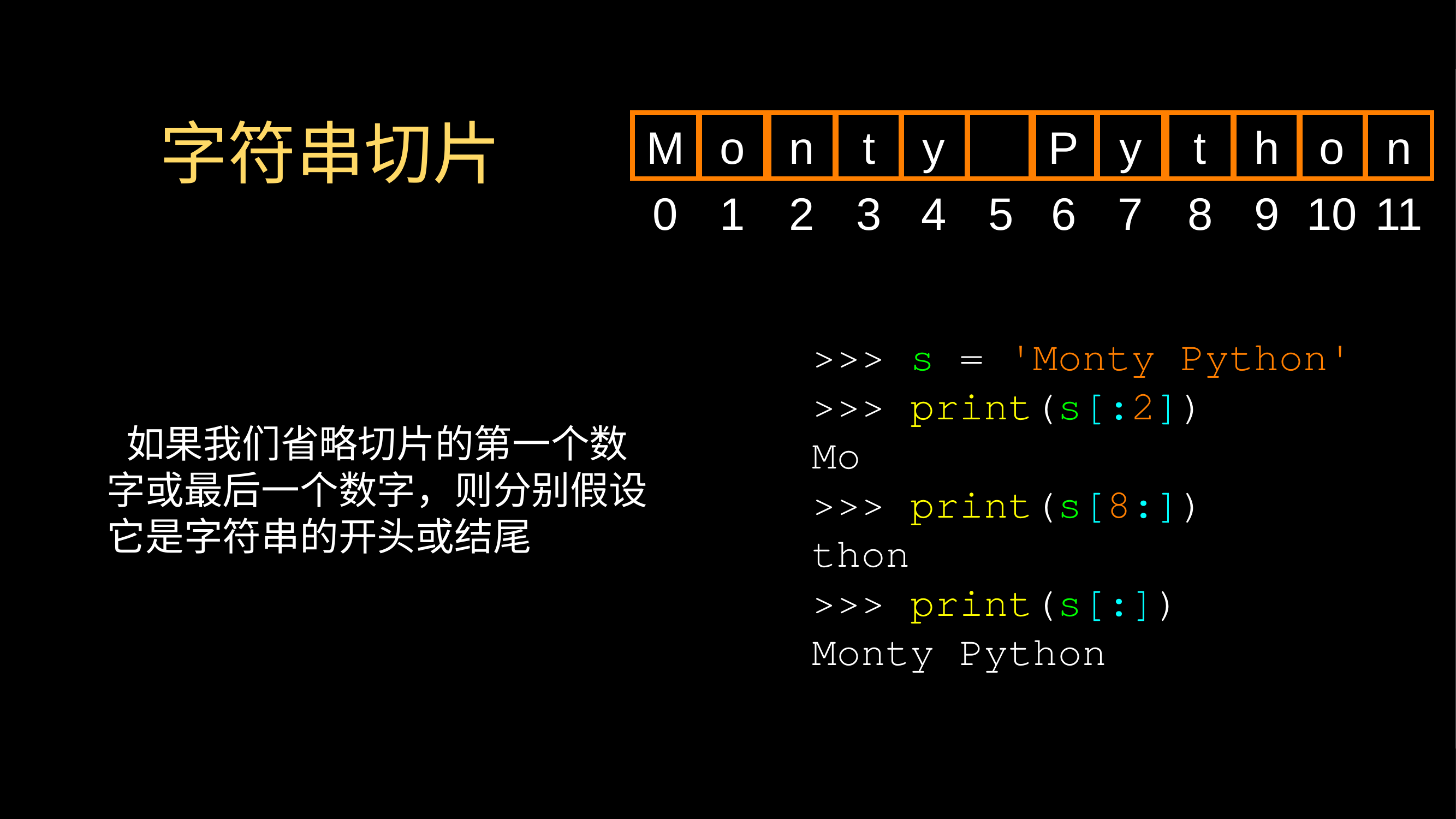

# 字符串切片

M

o

n

t

y

P

y

t

h

o

n
0
1
2
3
4
5
6
7
8
9
10
11
如果我们省略切片的第一个数字或最后一个数字，则分别假设它是字符串的开头或结尾
>>> s = 'Monty Python'
>>> print(s[:2])
Mo
>>> print(s[8:])
thon
>>> print(s[:])
Monty Python